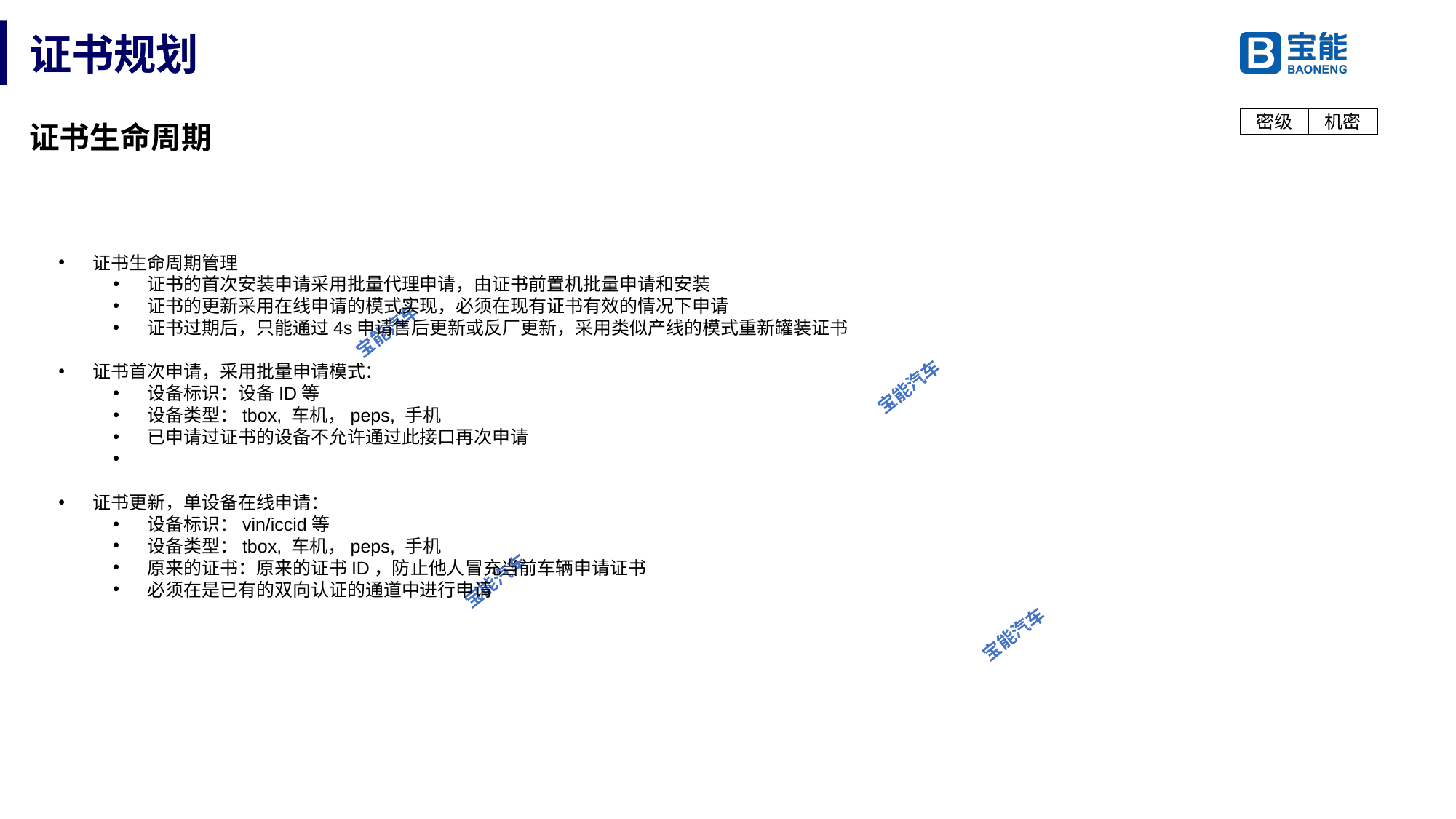

# 证书规划
证书生命周期
证书生命周期管理
证书的首次安装申请采用批量代理申请，由证书前置机批量申请和安装
证书的更新采用在线申请的模式实现，必须在现有证书有效的情况下申请
证书过期后，只能通过4s申请售后更新或反厂更新，采用类似产线的模式重新罐装证书

证书首次申请，采用批量申请模式：
设备标识：设备ID等
设备类型：tbox, 车机，peps, 手机
已申请过证书的设备不允许通过此接口再次申请

证书更新，单设备在线申请：
设备标识：vin/iccid等
设备类型：tbox, 车机，peps, 手机
原来的证书：原来的证书ID，防止他人冒充当前车辆申请证书
必须在是已有的双向认证的通道中进行申请
5